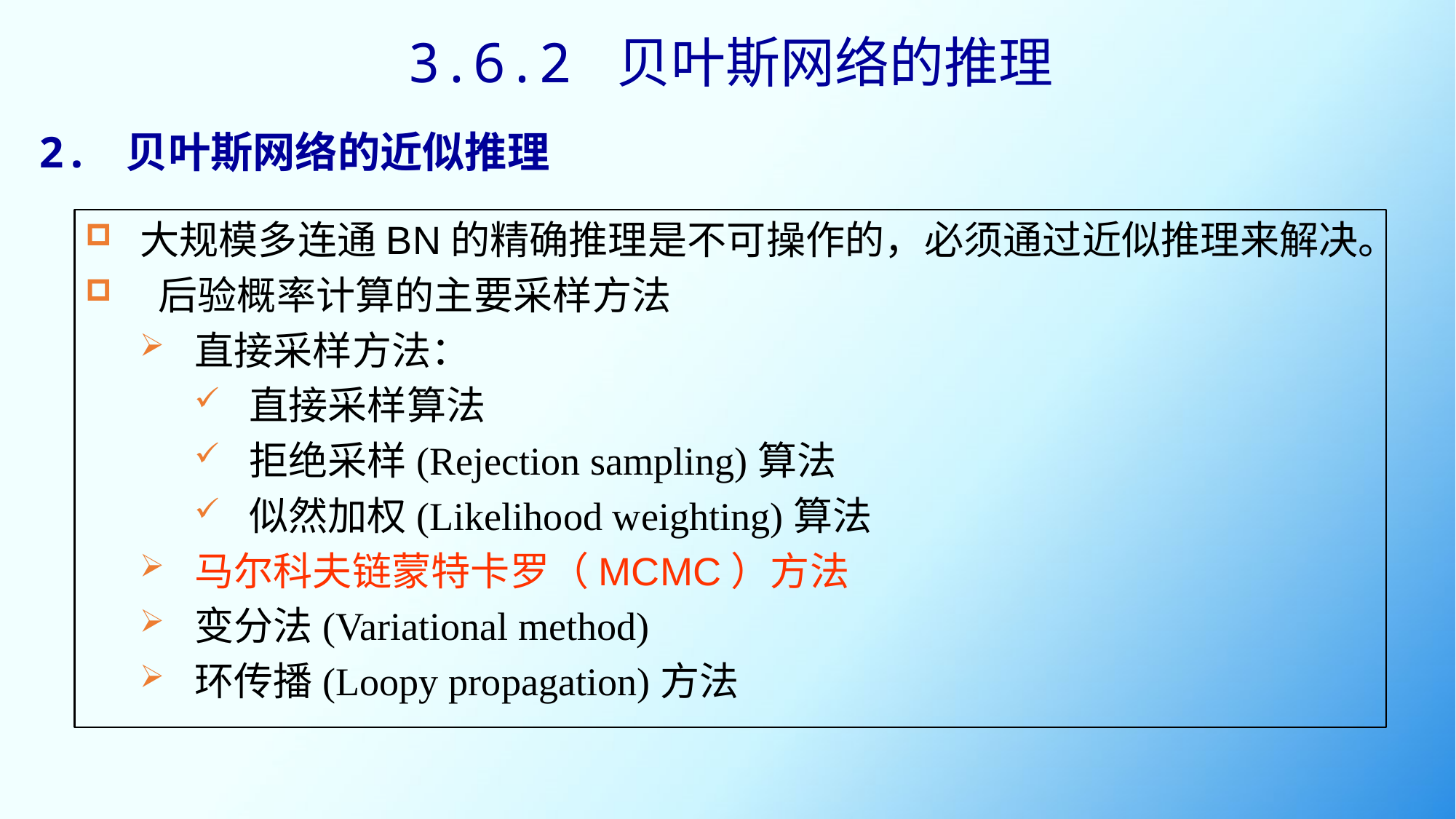

3.6.2 贝叶斯网络的推理
2. 贝叶斯网络的近似推理
大规模多连通BN的精确推理是不可操作的，必须通过近似推理来解决。
 后验概率计算的主要采样方法
直接采样方法：
直接采样算法
拒绝采样(Rejection sampling)算法
似然加权(Likelihood weighting)算法
马尔科夫链蒙特卡罗（MCMC）方法
变分法(Variational method)
环传播(Loopy propagation)方法